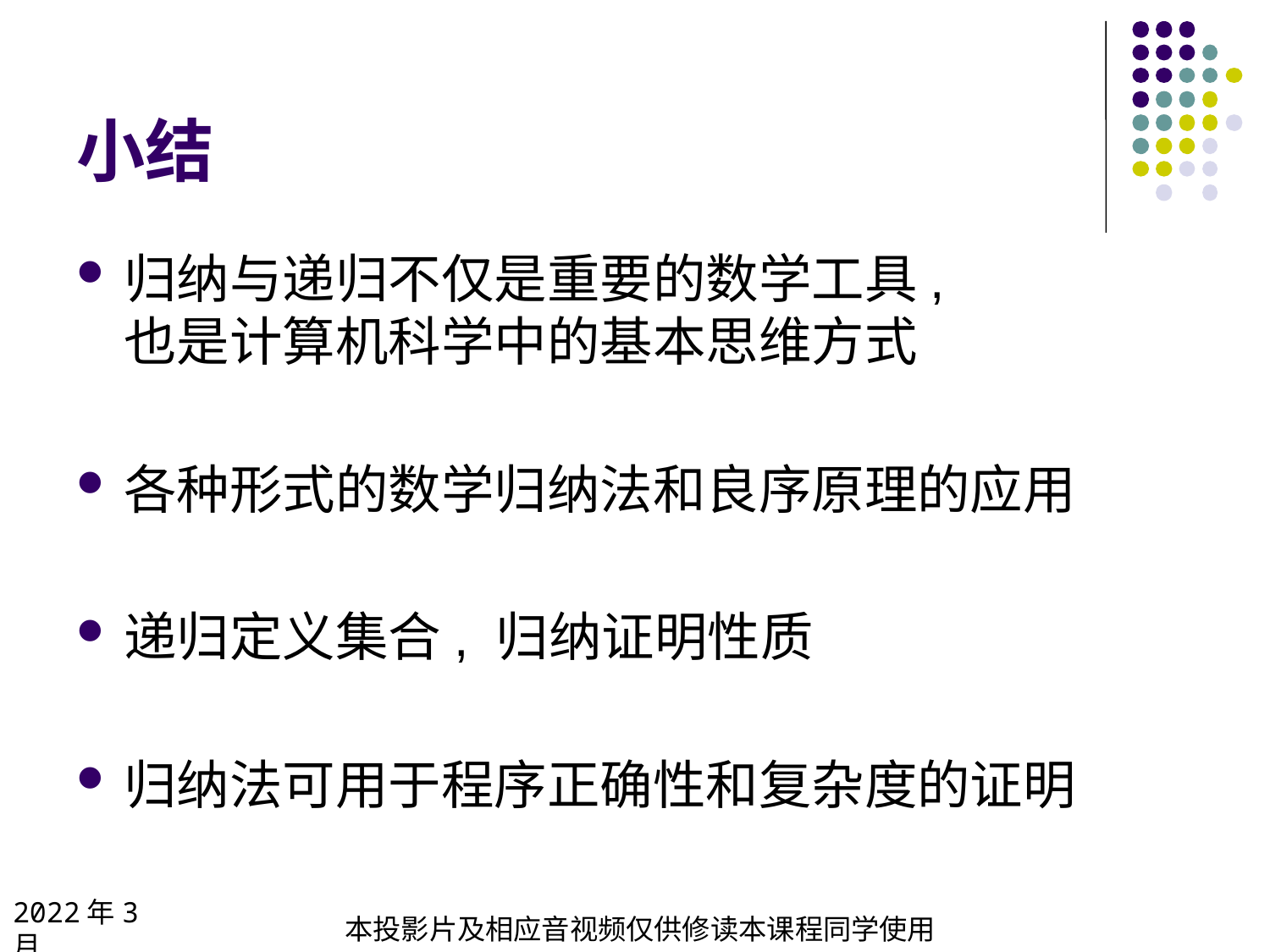

# 小结
归纳与递归不仅是重要的数学工具,
也是计算机科学中的基本思维方式

各种形式的数学归纳法和良序原理的应用

递归定义集合, 归纳证明性质

归纳法可用于程序正确性和复杂度的证明
2022年3月
本投影片及相应音视频仅供修读本课程同学使用
48